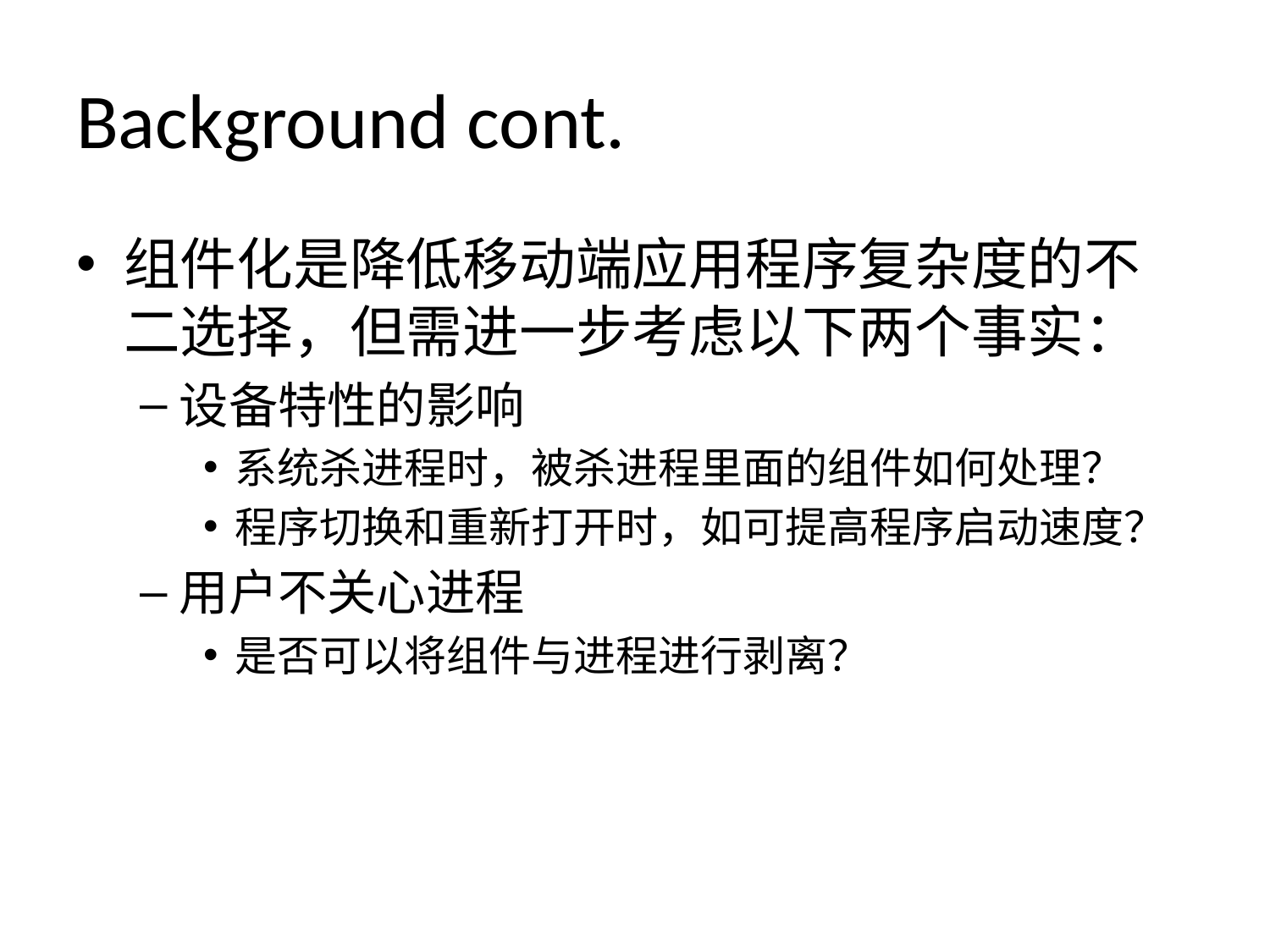

# Background cont.
组件化是降低移动端应用程序复杂度的不二选择，但需进一步考虑以下两个事实：
设备特性的影响
系统杀进程时，被杀进程里面的组件如何处理？
程序切换和重新打开时，如可提高程序启动速度？
用户不关心进程
是否可以将组件与进程进行剥离？